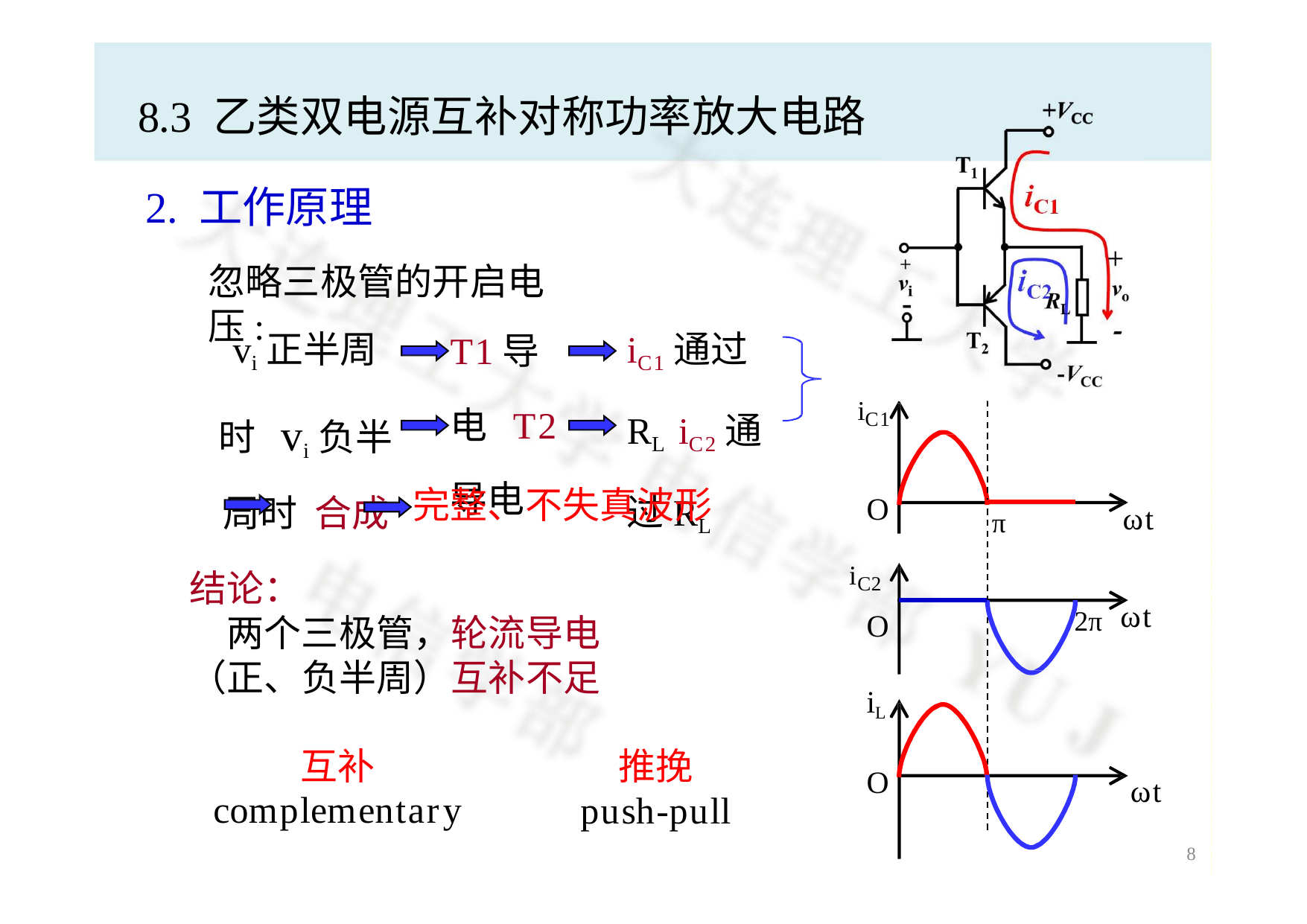

iC1  iC2

# 8.3 乙类双电源互补对称功率放大电路

2. 工作原理
忽略三极管的开启电压:

iC1通过RL  iC2通过RL
vi正半周时  vi负半周时  合成
T1导电  T2导电

iC1

完整、不失真波形
O
iC2
O

ωt

π

结论：
两个三极管，轮流导电
（正、负半周）互补不足

ωt

2π

iL

互补
complementary
推挽
push-pull

O

ωt

8